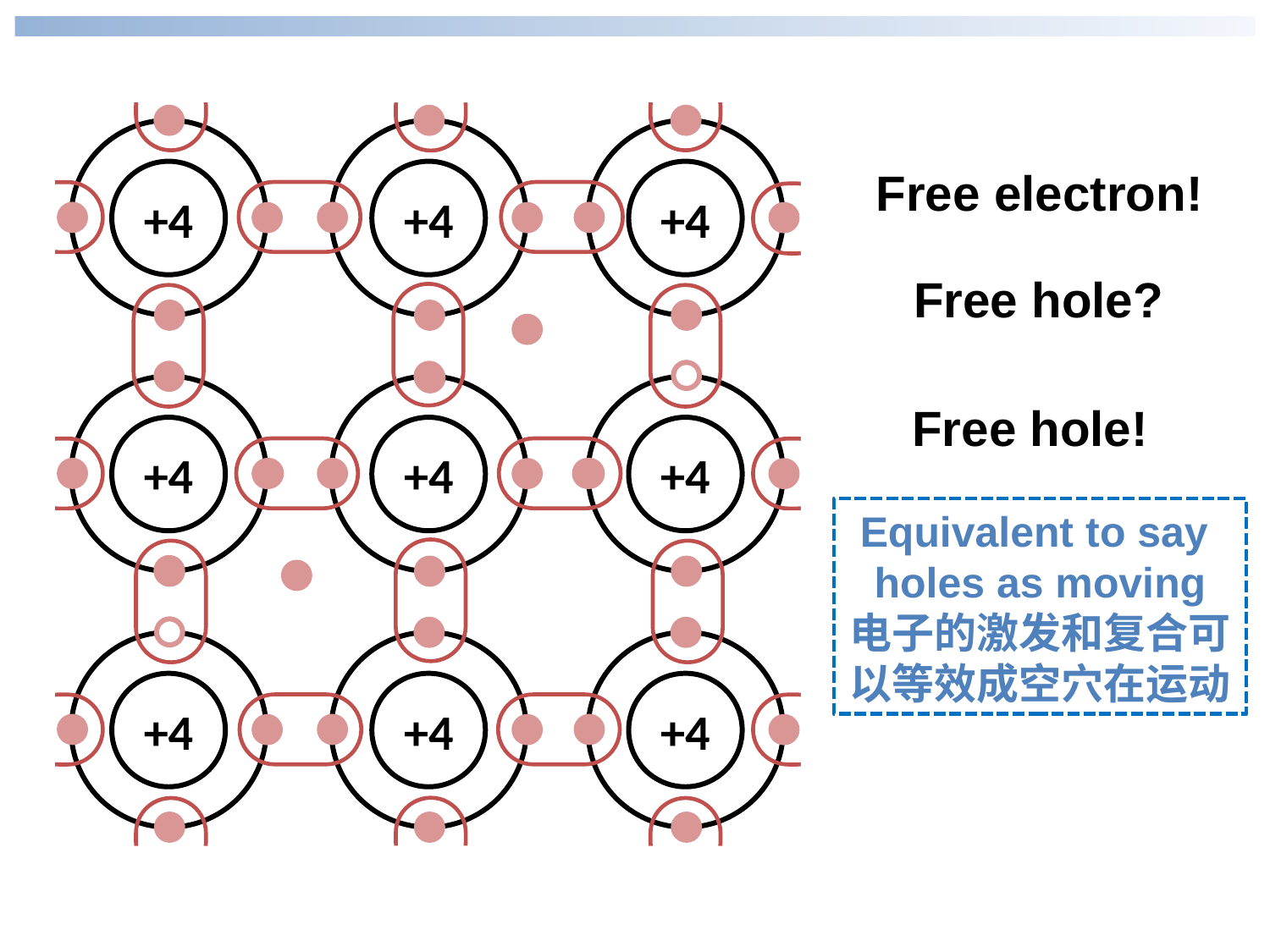

+4

+4

+4

Free electron!
Free hole?

Free hole!
+4
+4
+4

Equivalent to say  holes as moving
电子的激发和复合可以等效成空穴在运动

+4

+4

+4